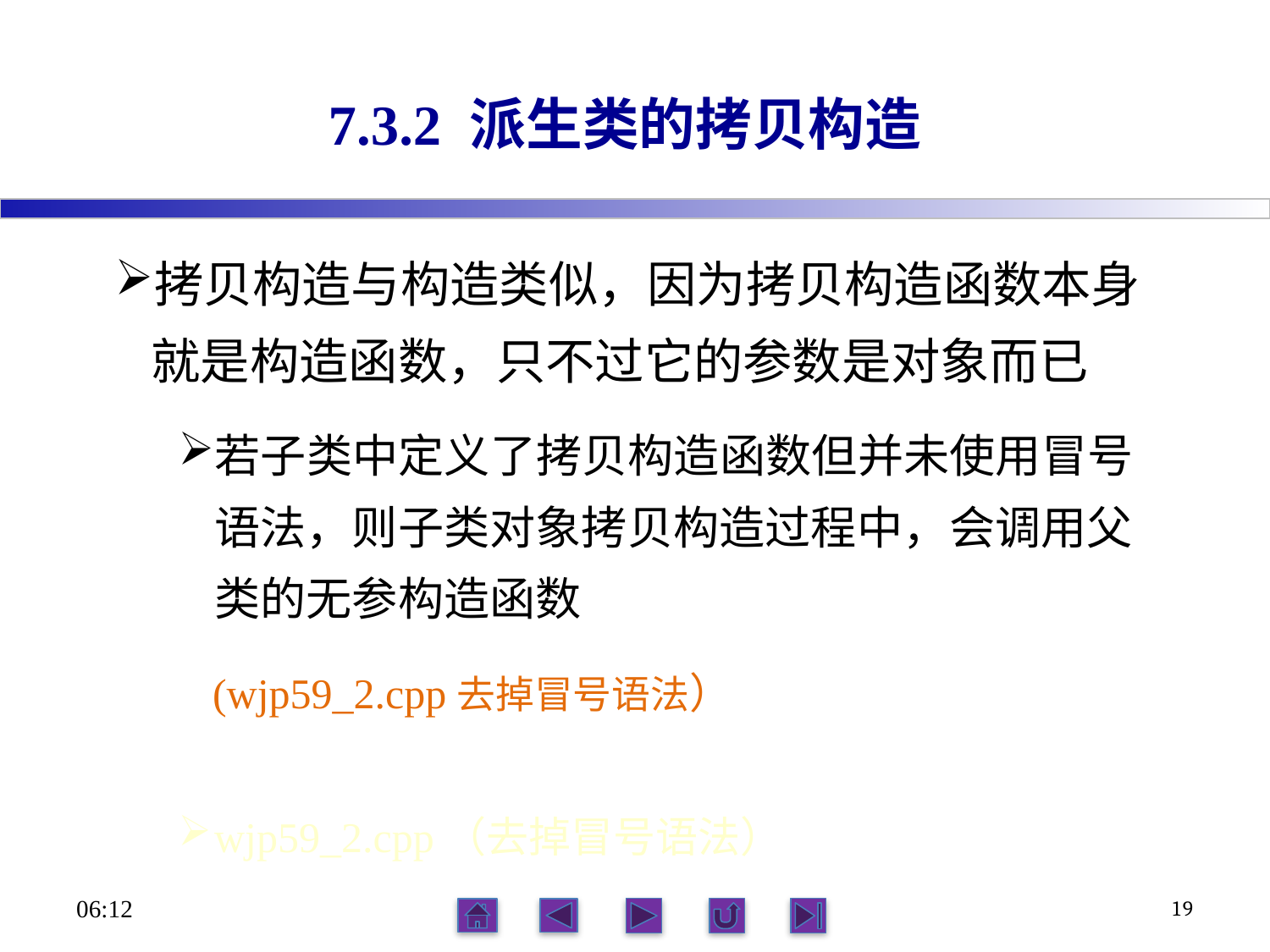

# 7.3.2 派生类的拷贝构造
拷贝构造与构造类似，因为拷贝构造函数本身就是构造函数，只不过它的参数是对象而已
若子类中定义了拷贝构造函数但并未使用冒号语法，则子类对象拷贝构造过程中，会调用父类的无参构造函数
   (wjp59_2.cpp去掉冒号语法）

wjp59_2.cpp（去掉冒号语法）

06:12
19